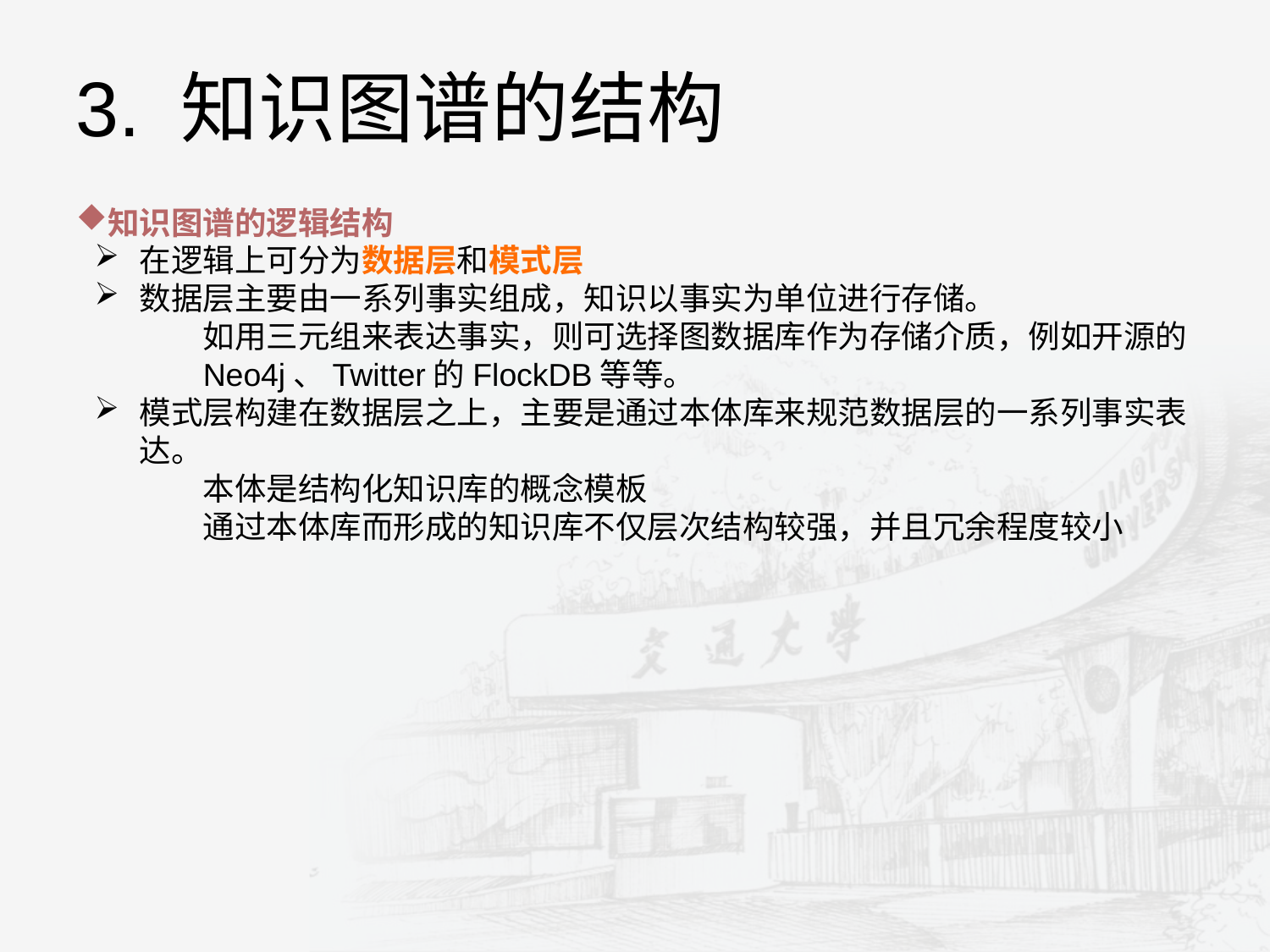

3. 知识图谱的结构
知识图谱的逻辑结构
在逻辑上可分为数据层和模式层
数据层主要由一系列事实组成，知识以事实为单位进行存储。
如用三元组来表达事实，则可选择图数据库作为存储介质，例如开源的Neo4j、Twitter的FlockDB等等。
模式层构建在数据层之上，主要是通过本体库来规范数据层的一系列事实表达。
本体是结构化知识库的概念模板
通过本体库而形成的知识库不仅层次结构较强，并且冗余程度较小
56